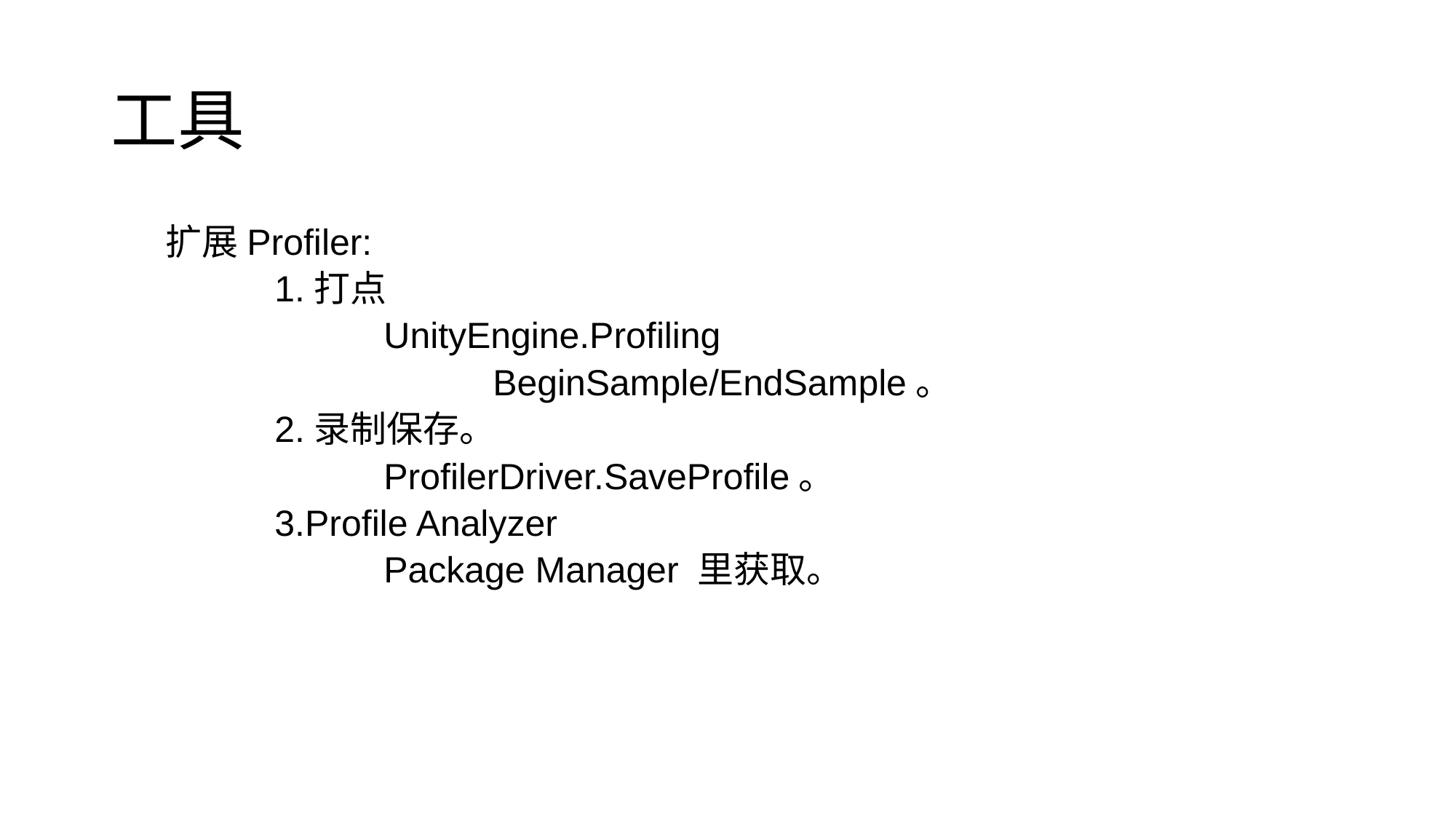

# 工具
扩展Profiler:
	1.打点
		UnityEngine.Profiling
			BeginSample/EndSample。
	2.录制保存。
		ProfilerDriver.SaveProfile。
	3.Profile Analyzer
		Package Manager 里获取。